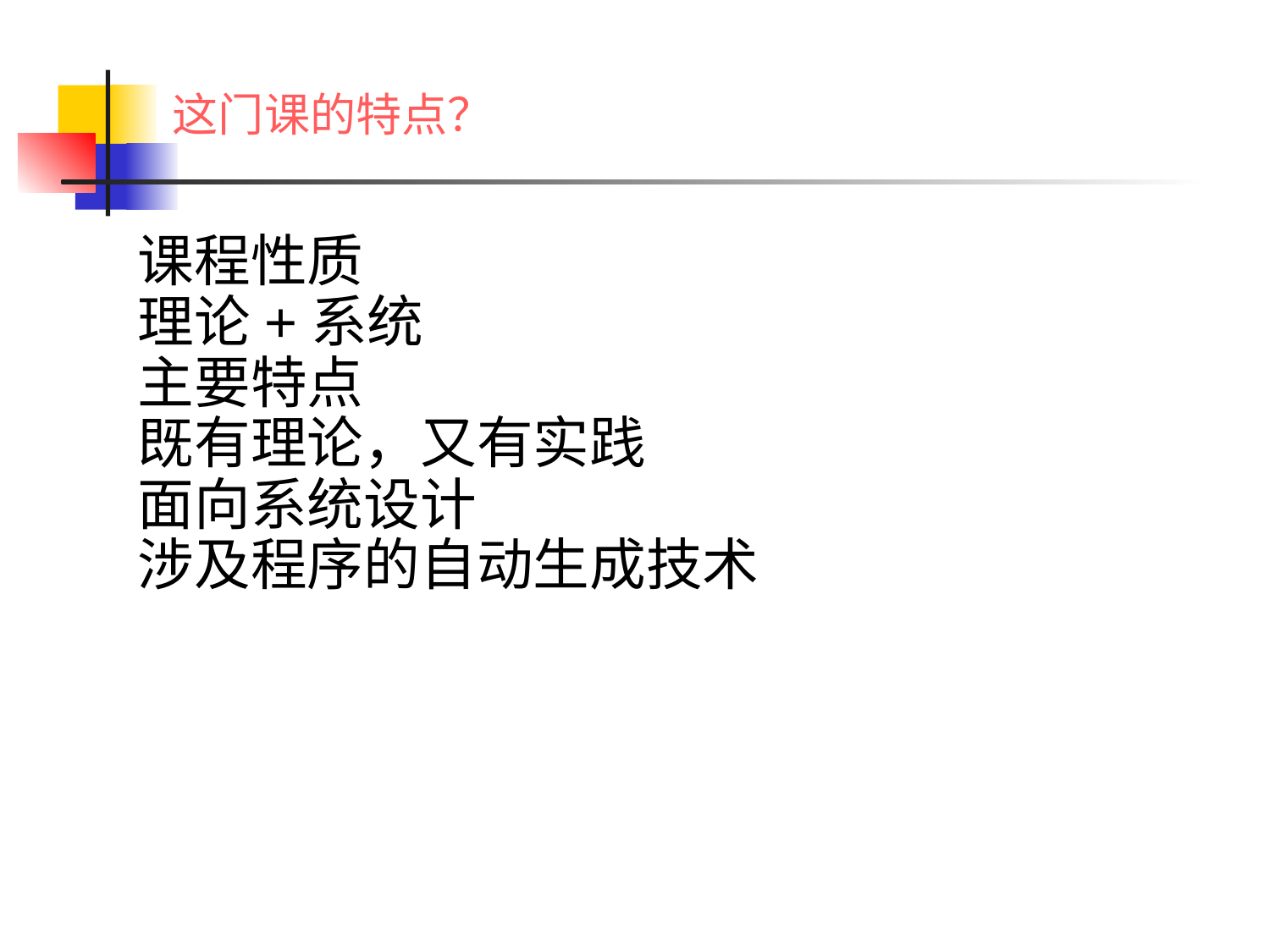

课程性质
理论+系统
主要特点
既有理论，又有实践
面向系统设计
涉及程序的自动生成技术
这门课的特点？